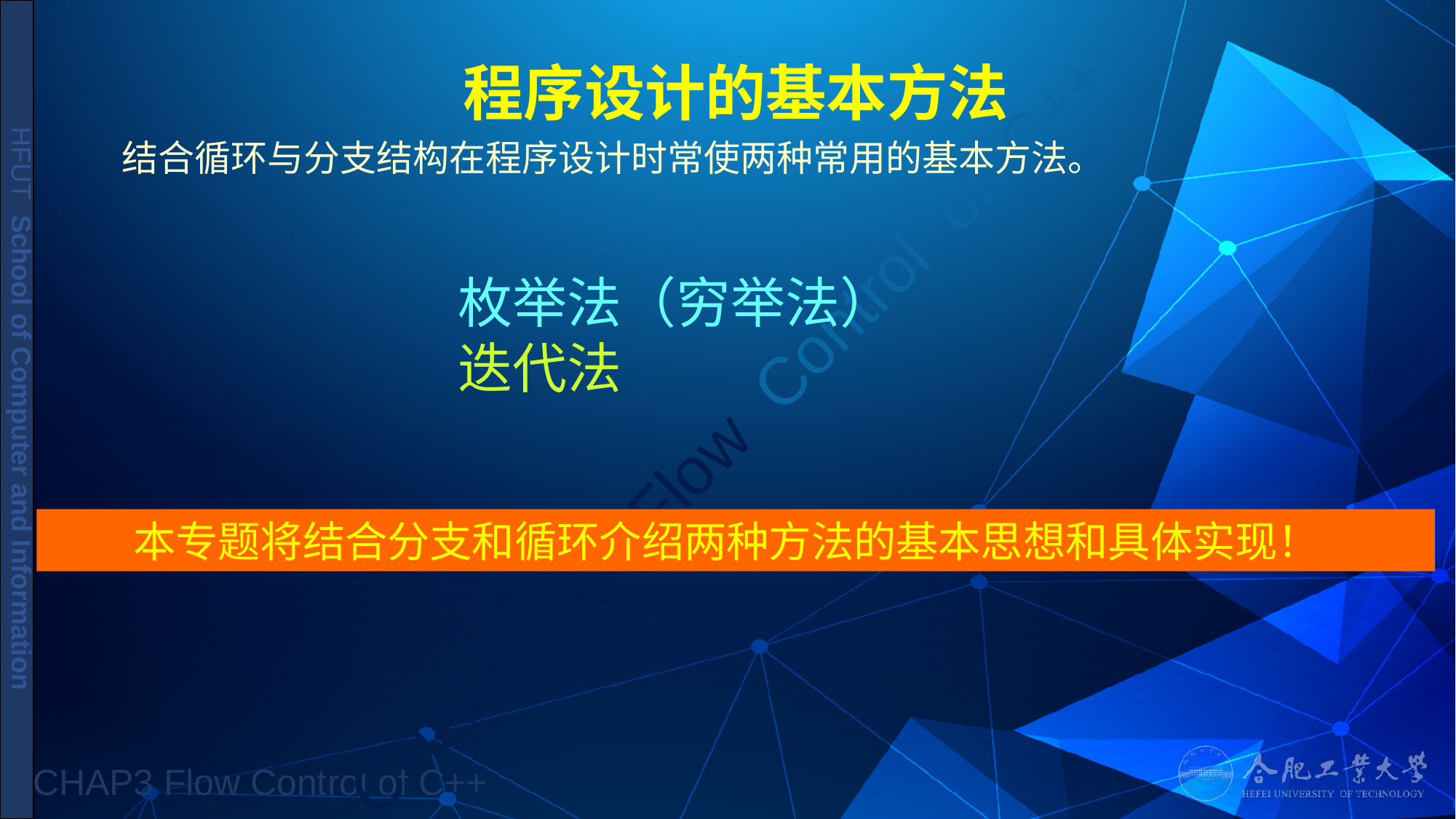

# 程序设计的基本方法
        结合循环与分支结构在程序设计时常使两种常用的基本方法。
枚举法（穷举法）
迭代法
        本专题将结合分支和循环介绍两种方法的基本思想和具体实现！